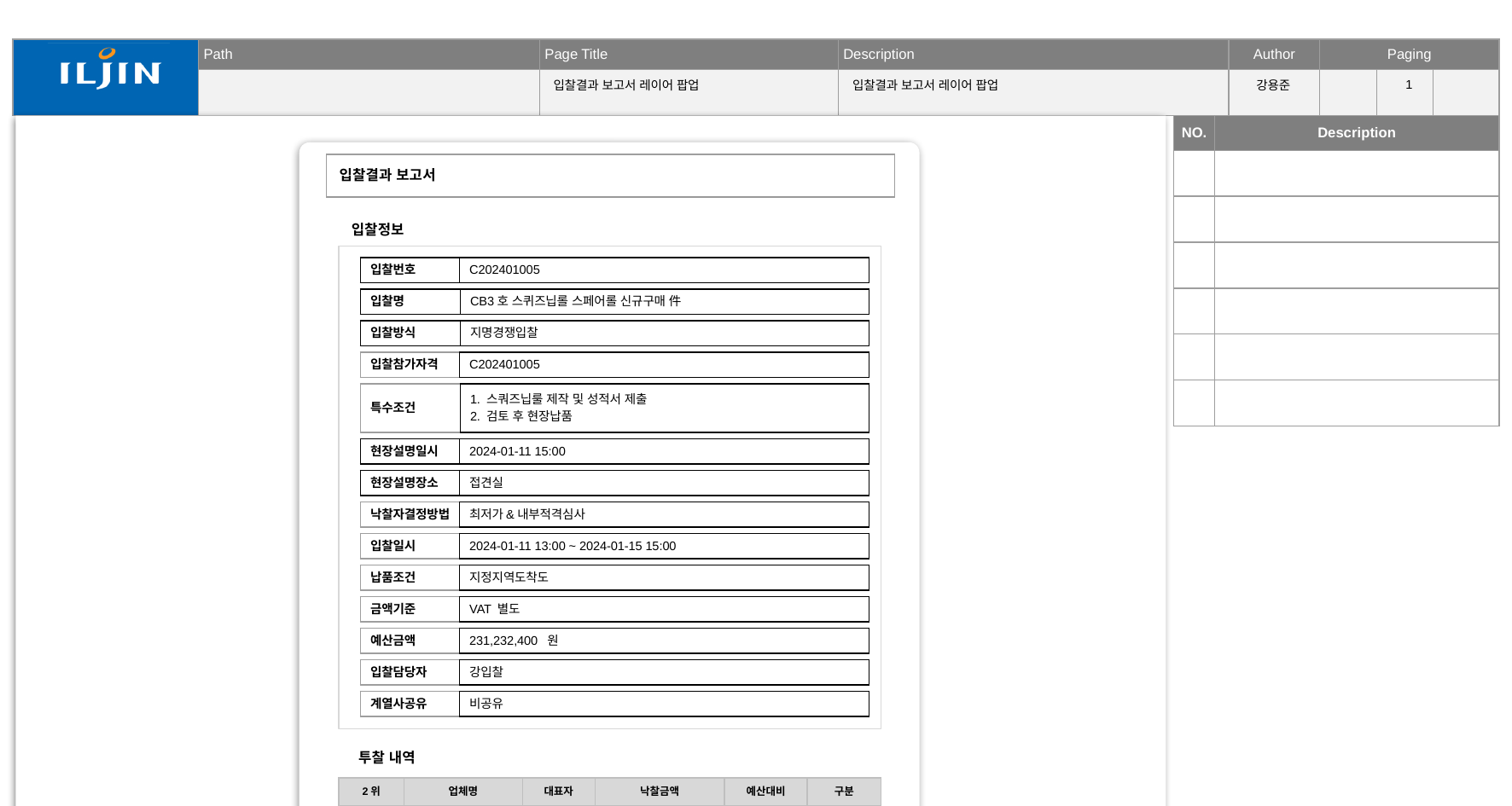

1
입찰결과 보고서 레이어 팝업
입찰결과 보고서 레이어 팝업
강용준

| NO. | Description |
| --- | --- |
|  |  |
|  |  |
|  |  |
|  |  |
|  |  |
|  |  |

| 입찰결과 보고서 |
| --- |
입찰정보

| 입찰번호 | C202401005 |
| --- | --- |
| 입찰명 | CB3호 스퀴즈닙롤 스페어롤 신규구매 件 |
| --- | --- |
| 입찰방식 | 지명경쟁입찰 |
| --- | --- |
| 입찰참가자격 | C202401005 |
| --- | --- |
| 특수조건 | 1. 스쿼즈닙룰 제작 및 성적서 제출 2. 검토 후 현장납품 |
| --- | --- |
| 현장설명일시 | 2024-01-11 15:00 |
| --- | --- |
| 현장설명장소 | 접견실 |
| --- | --- |
| 낙찰자결정방법 | 최저가&내부적격심사 |
| --- | --- |
| 입찰일시 | 2024-01-11 13:00 ~ 2024-01-15 15:00 |
| --- | --- |
| 납품조건 | 지정지역도착도 |
| --- | --- |
| 금액기준 | VAT 별도 |
| --- | --- |
| 예산금액 | 231,232,400 원 |
| --- | --- |
| 입찰담당자 | 강입찰 |
| --- | --- |
| 계열사공유 | 비공유 |
| --- | --- |
투찰 내역
| 2위 | 업체명 | 대표자 | 낙찰금액 | 예산대비 | 구분 |
| --- | --- | --- | --- | --- | --- |
| 1 | 비트큐브 | 강대표 | KRW 1,000,000 | 95.0% | 낙찰 |
| 2 | 레드코사인㈜ | 홍길동 | KRW 950,000 | 97.5% |  |
| 3 | 아무로솔테크 | 이순신 | KRW 950,000 | 97.5% |  |
닫기
인쇄